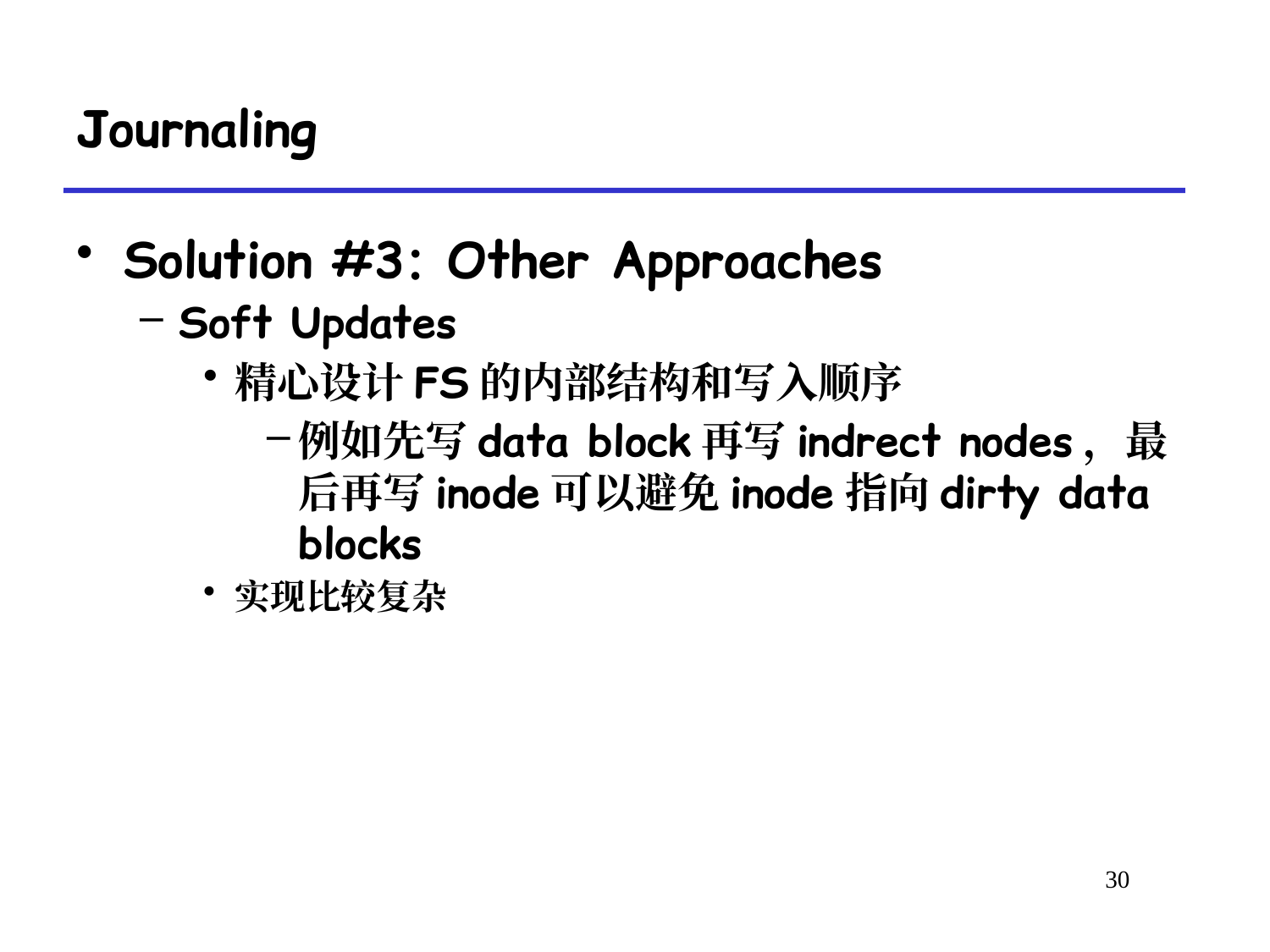

# Journaling
Solution #3: Other Approaches
Soft Updates
精心设计FS的内部结构和写入顺序
例如先写data block再写indrect nodes，最后再写inode可以避免inode指向dirty data blocks
实现比较复杂
30